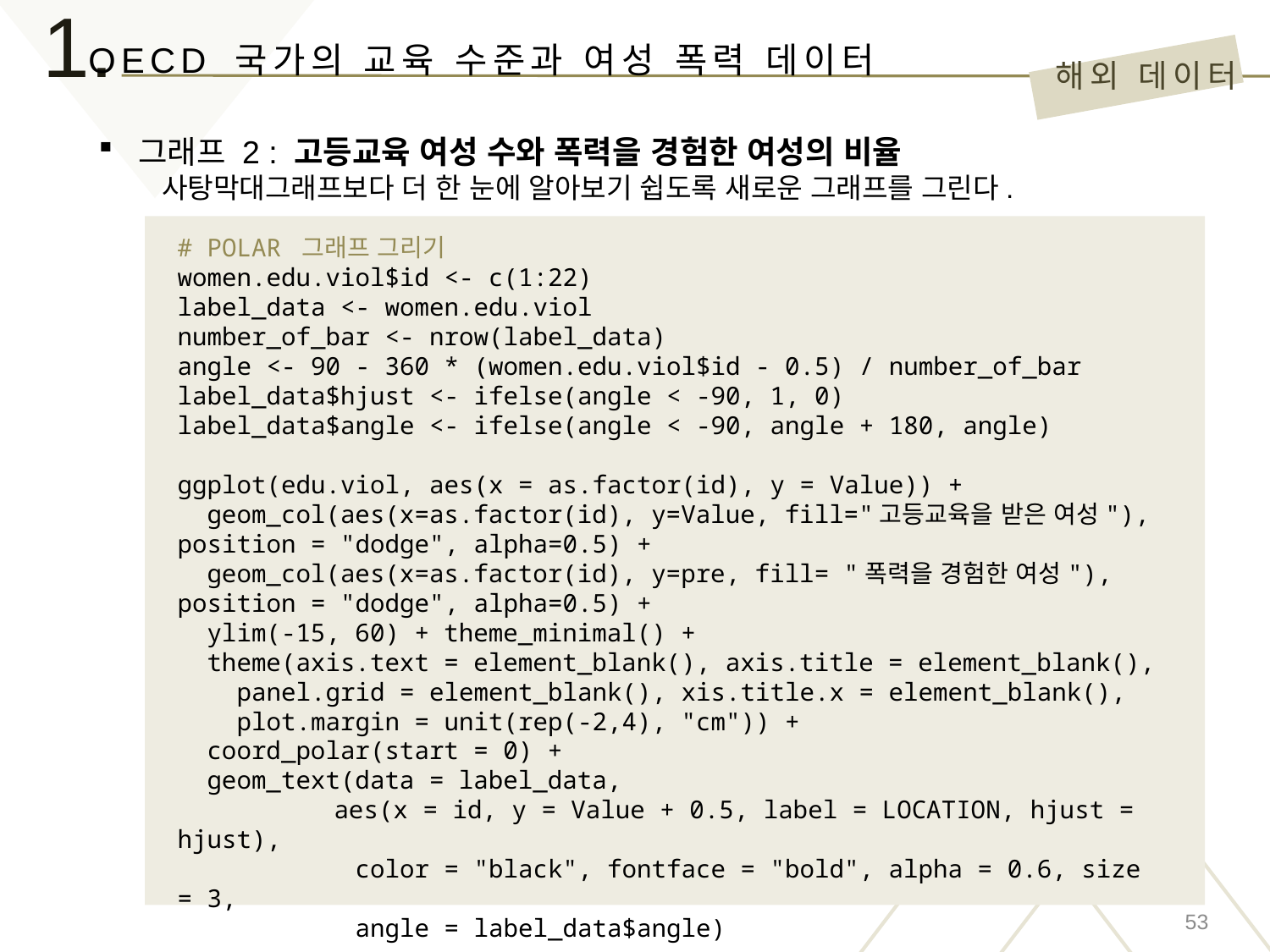

1.
OECD 국가의 교육 수준과 여성 폭력 데이터
해외 데이터

그래프 2 : 고등교육 여성 수와 폭력을 경험한 여성의 비율
사탕막대그래프보다 더 한 눈에 알아보기 쉽도록 새로운 그래프를 그린다.

# POLAR 그래프 그리기
women.edu.viol$id <- c(1:22)
label_data <- women.edu.viol
number_of_bar <- nrow(label_data)
angle <- 90 - 360 * (women.edu.viol$id - 0.5) / number_of_bar
label_data$hjust <- ifelse(angle < -90, 1, 0)
label_data$angle <- ifelse(angle < -90, angle + 180, angle)

ggplot(edu.viol, aes(x = as.factor(id), y = Value)) +
  geom_col(aes(x=as.factor(id), y=Value, fill="고등교육을 받은 여성"), position = "dodge", alpha=0.5) +
  geom_col(aes(x=as.factor(id), y=pre, fill= "폭력을 경험한 여성"), position = "dodge", alpha=0.5) +
  ylim(-15, 60) + theme_minimal() +
  theme(axis.text = element_blank(), axis.title = element_blank(),
    panel.grid = element_blank(), xis.title.x = element_blank(),
    plot.margin = unit(rep(-2,4), "cm")) +
  coord_polar(start = 0) +
  geom_text(data = label_data,
	  aes(x = id, y = Value + 0.5, label = LOCATION, hjust = hjust),
            color = "black", fontface = "bold", alpha = 0.6, size = 3,
            angle = label_data$angle)
53